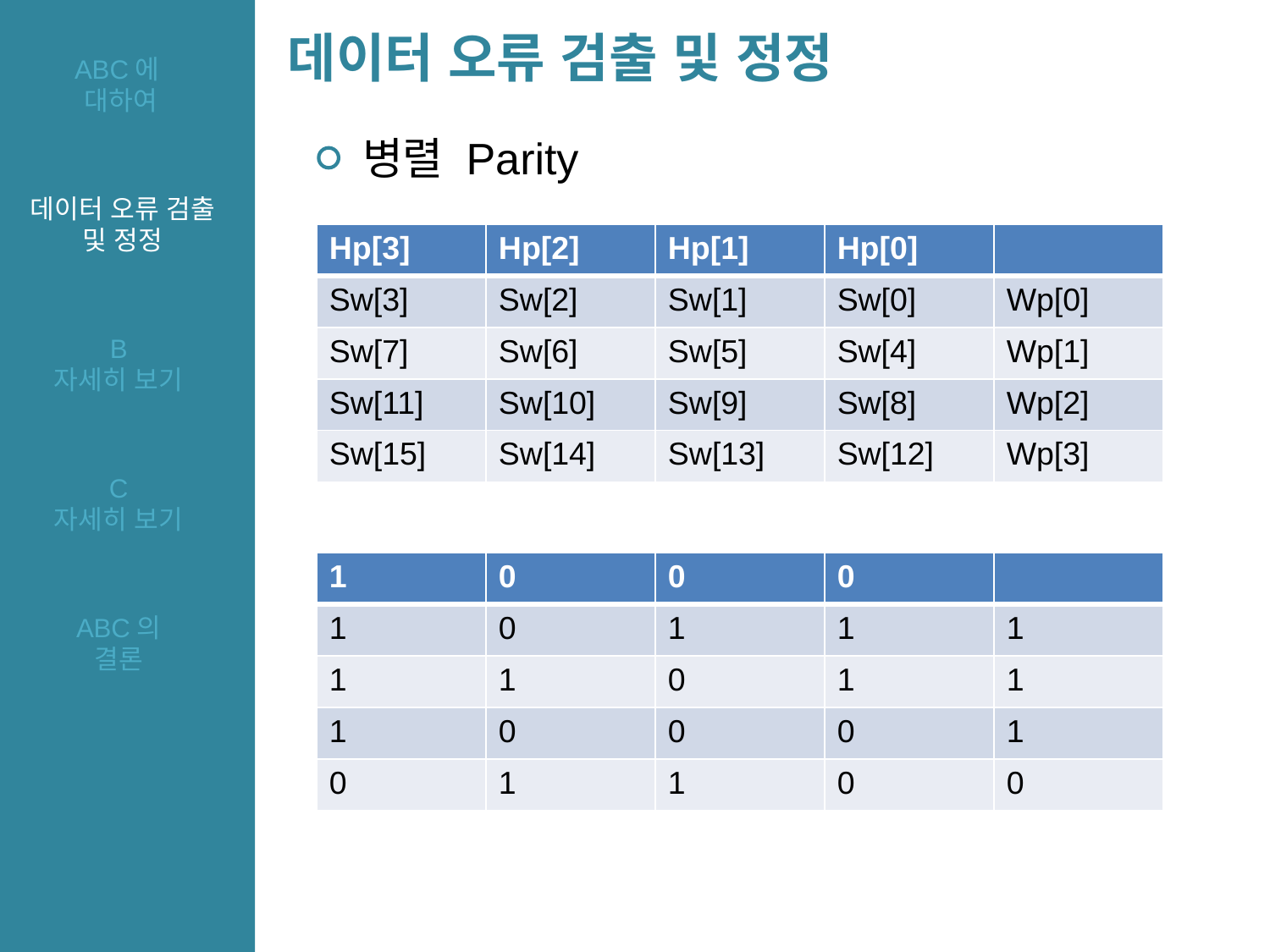

데이터 오류 검출 및 정정
ABC에
대하여
병렬 Parity

데이터 오류 검출 및 정정
| Hp[3] | Hp[2] | Hp[1] | Hp[0] |  |
| --- | --- | --- | --- | --- |
| Sw[3] | Sw[2] | Sw[1] | Sw[0] | Wp[0] |
| Sw[7] | Sw[6] | Sw[5] | Sw[4] | Wp[1] |
| Sw[11] | Sw[10] | Sw[9] | Sw[8] | Wp[2] |
| Sw[15] | Sw[14] | Sw[13] | Sw[12] | Wp[3] |
B
자세히 보기
C
자세히 보기
| 1 | 0 | 0 | 0 |  |
| --- | --- | --- | --- | --- |
| 1 | 0 | 1 | 1 | 1 |
| 1 | 1 | 0 | 1 | 1 |
| 1 | 0 | 0 | 0 | 1 |
| 0 | 1 | 1 | 0 | 0 |
ABC의
결론